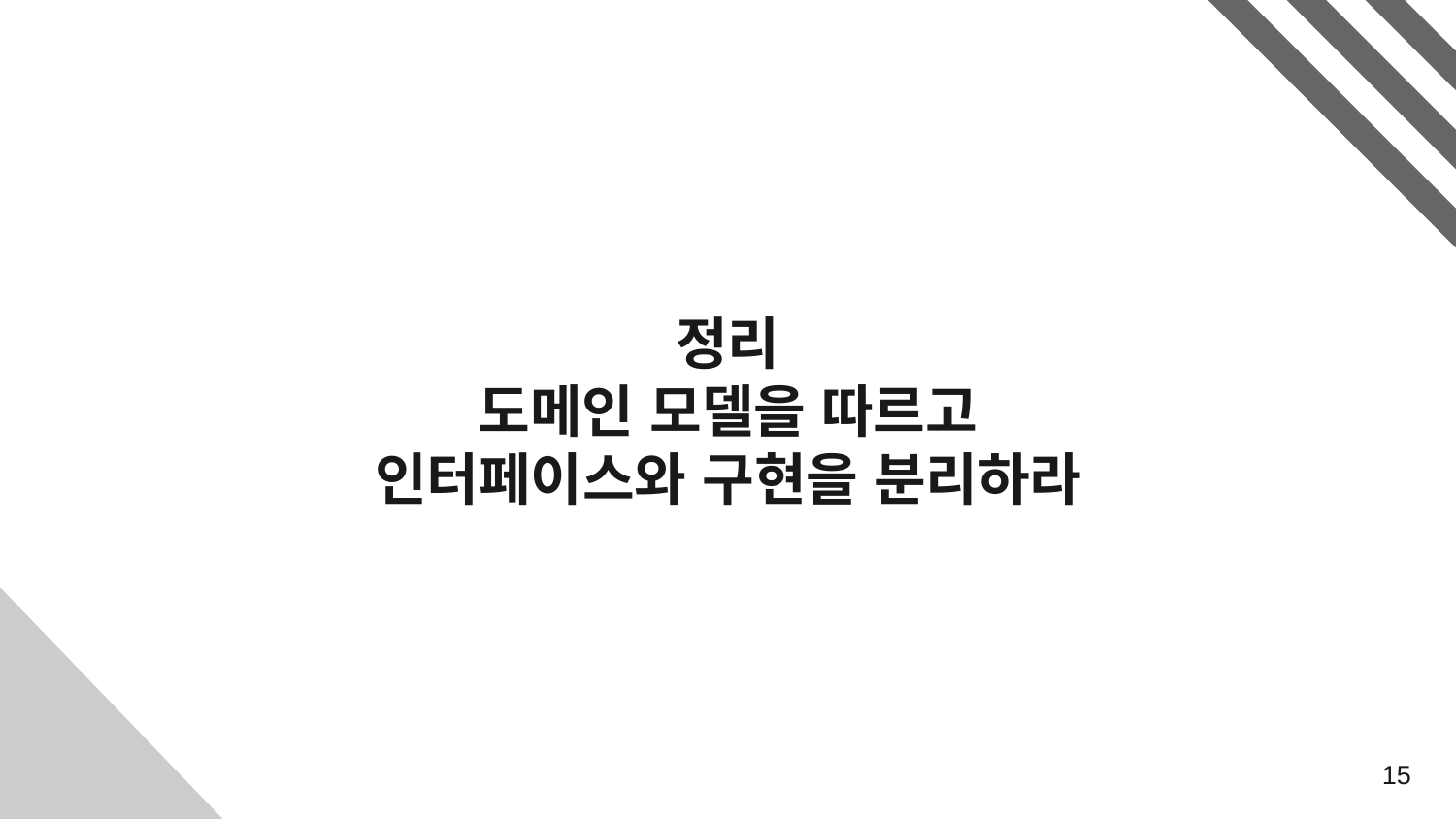

정리
도메인 모델을 따르고
인터페이스와 구현을 분리하라
15